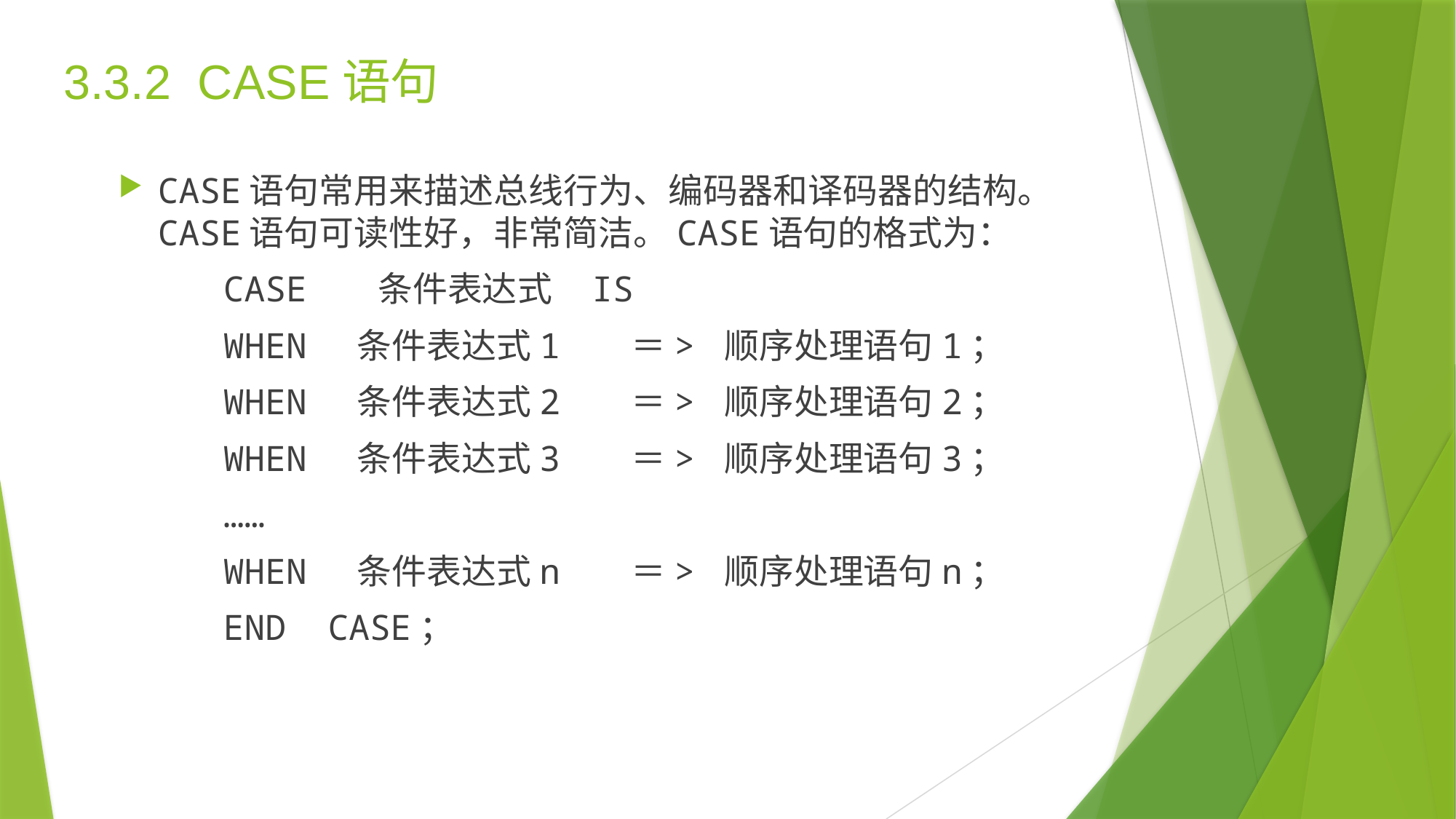

# 3.3.2  CASE语句
CASE语句常用来描述总线行为、编码器和译码器的结构。CASE语句可读性好，非常简洁。CASE语句的格式为：
		CASE   条件表达式    IS
		WHEN  条件表达式1   ＝> 顺序处理语句1；
		WHEN  条件表达式2   ＝> 顺序处理语句2；
		WHEN  条件表达式3   ＝> 顺序处理语句3；
		……
		WHEN  条件表达式n   ＝> 顺序处理语句n；
		END  CASE；